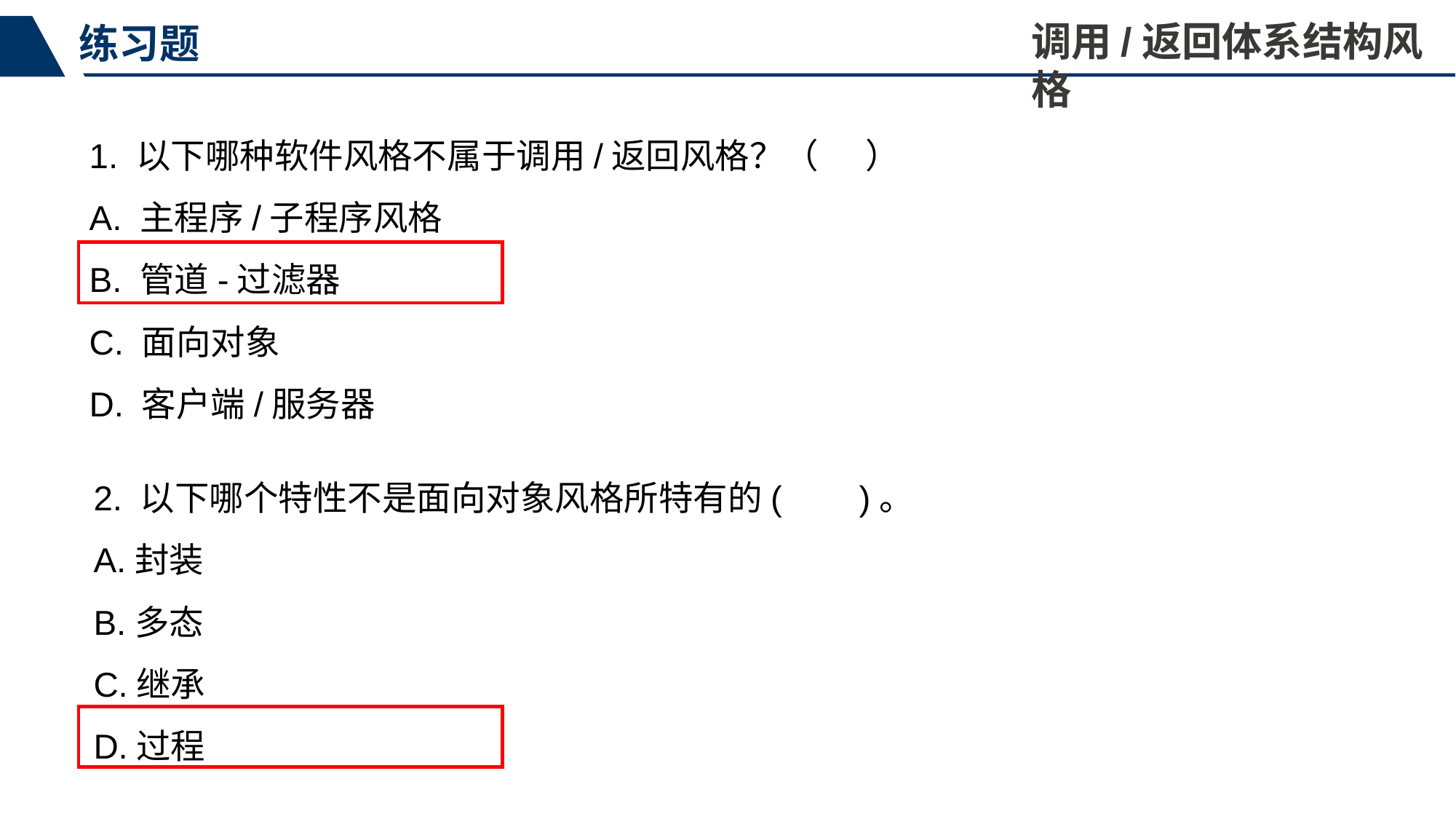

调用/返回体系结构风格

练习题

1. 以下哪种软件风格不属于调用/返回风格？（      ）
A. 主程序/子程序风格
B. 管道-过滤器
C. 面向对象
D. 客户端/服务器

2. 以下哪个特性不是面向对象风格所特有的(        )。
A.封装
B.多态
C.继承
D.过程